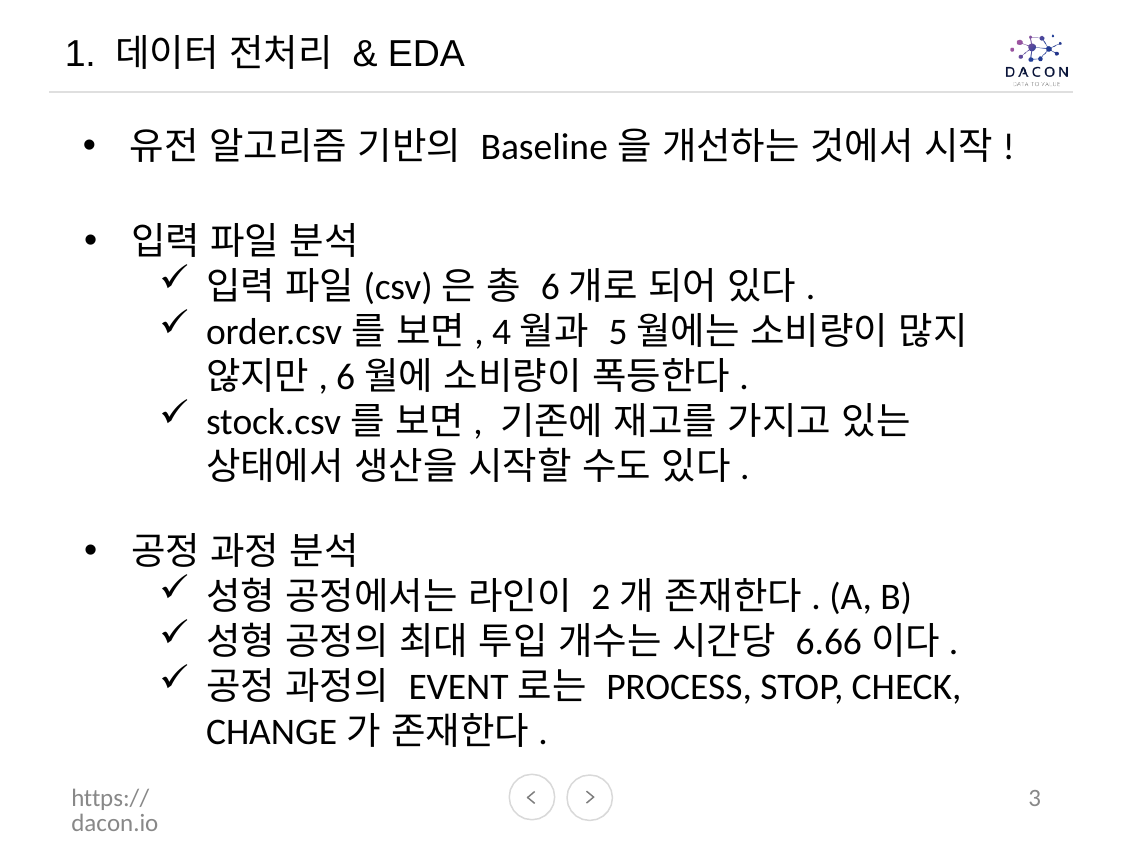

1. 데이터 전처리 & EDA
유전 알고리즘 기반의 Baseline을 개선하는 것에서 시작!
입력 파일 분석
입력 파일(csv)은 총 6개로 되어 있다.
order.csv를 보면, 4월과 5월에는 소비량이 많지 않지만, 6월에 소비량이 폭등한다.
stock.csv를 보면, 기존에 재고를 가지고 있는 상태에서 생산을 시작할 수도 있다.
공정 과정 분석
성형 공정에서는 라인이 2개 존재한다. (A, B)
성형 공정의 최대 투입 개수는 시간당 6.66이다.
공정 과정의 EVENT로는 PROCESS, STOP, CHECK, CHANGE가 존재한다.
https://dacon.io
3